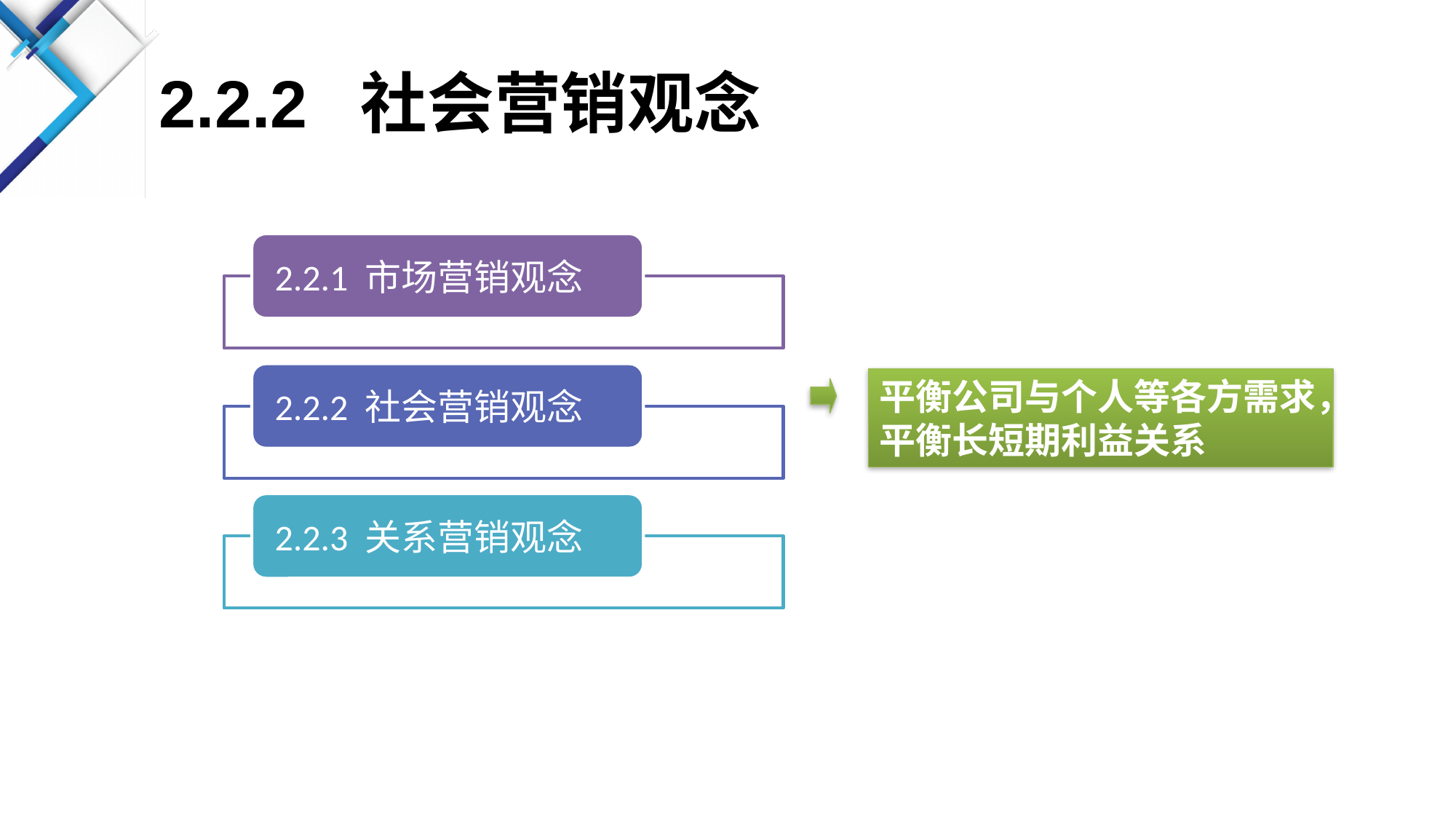

# 2.2.2  社会营销观念
2.2.1 市场营销观念
2.2.2 社会营销观念
2.2.3 关系营销观念
平衡公司与个人等各方需求，平衡长短期利益关系